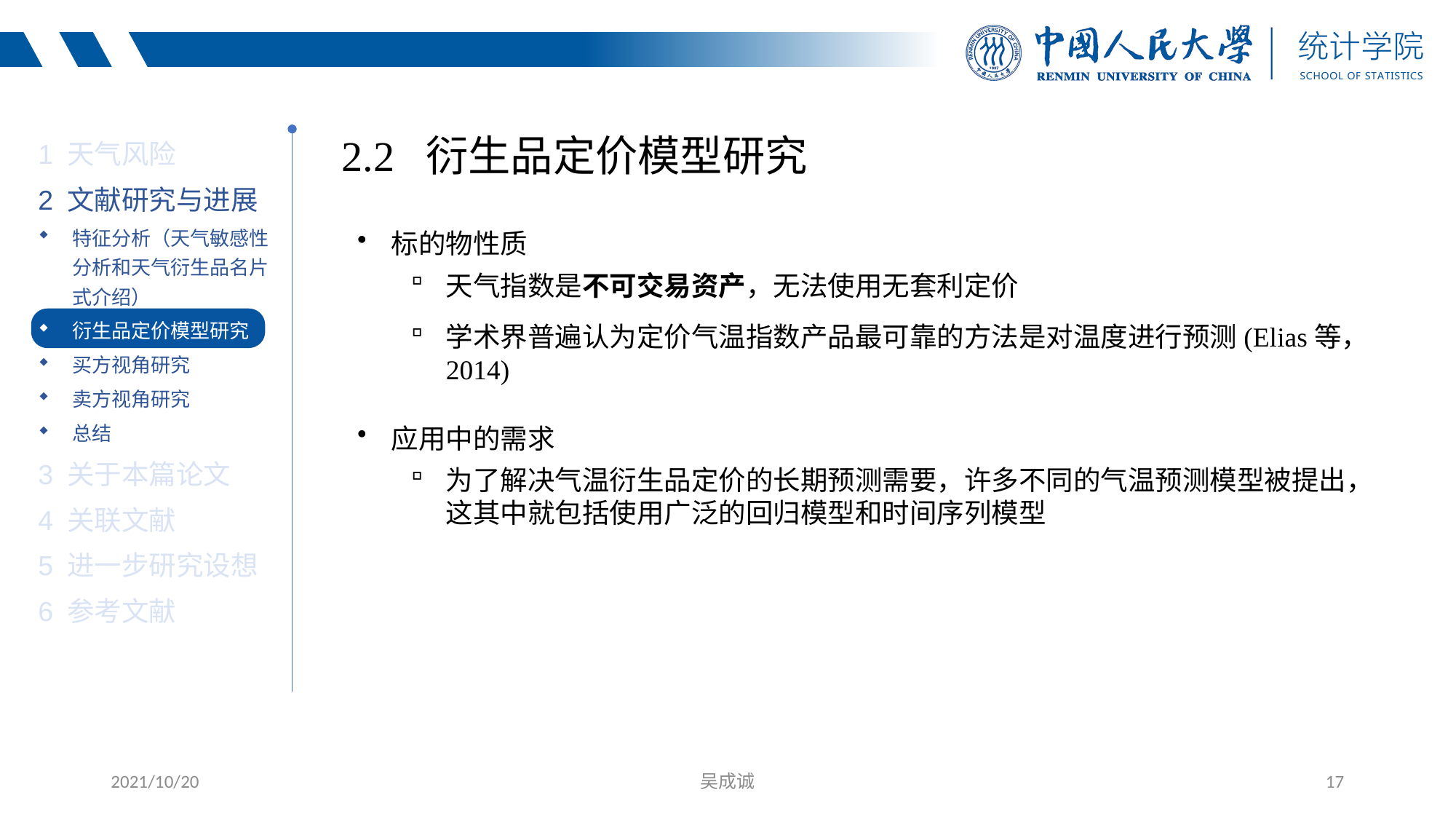

1 天气风险
2 文献研究与进展
特征分析（天气敏感性分析和天气衍生品名片式介绍）
衍生品定价模型研究
买方视角研究
卖方视角研究
总结
3 关于本篇论文
4 关联文献
5 进一步研究设想
6 参考文献
2.2  衍生品定价模型研究
标的物性质
天气指数是不可交易资产，无法使用无套利定价
学术界普遍认为定价气温指数产品最可靠的方法是对温度进行预测(Elias等，2014)
应用中的需求
为了解决气温衍生品定价的长期预测需要，许多不同的气温预测模型被提出，这其中就包括使用广泛的回归模型和时间序列模型

2021/10/20
吴成诚
17